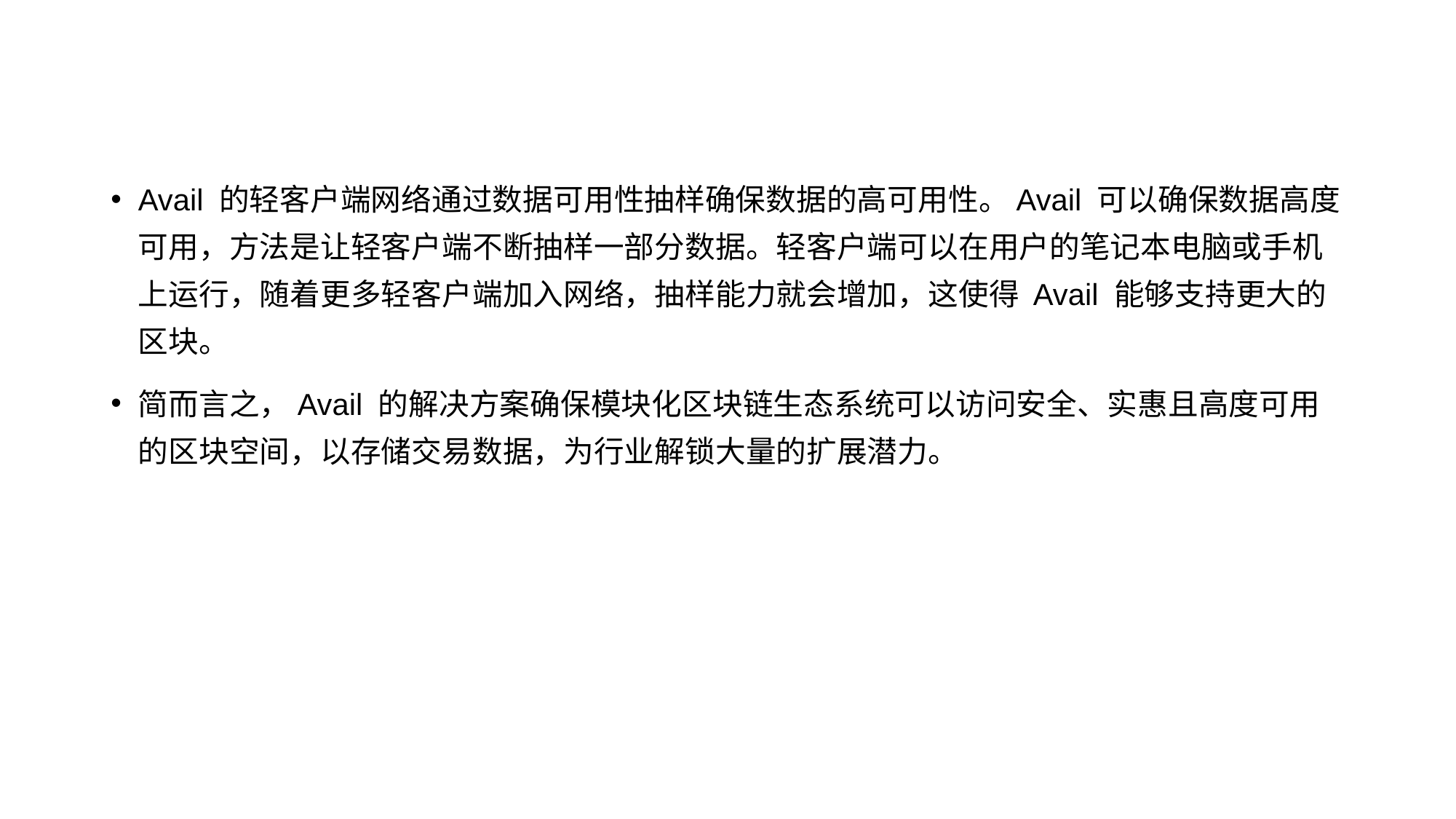

Avail 的轻客户端网络通过数据可用性抽样确保数据的高可用性。Avail 可以确保数据高度可用，方法是让轻客户端不断抽样一部分数据。轻客户端可以在用户的笔记本电脑或手机上运行，随着更多轻客户端加入网络，抽样能力就会增加，这使得 Avail 能够支持更大的区块。
简而言之，Avail 的解决方案确保模块化区块链生态系统可以访问安全、实惠且高度可用的区块空间，以存储交易数据，为行业解锁大量的扩展潜力。